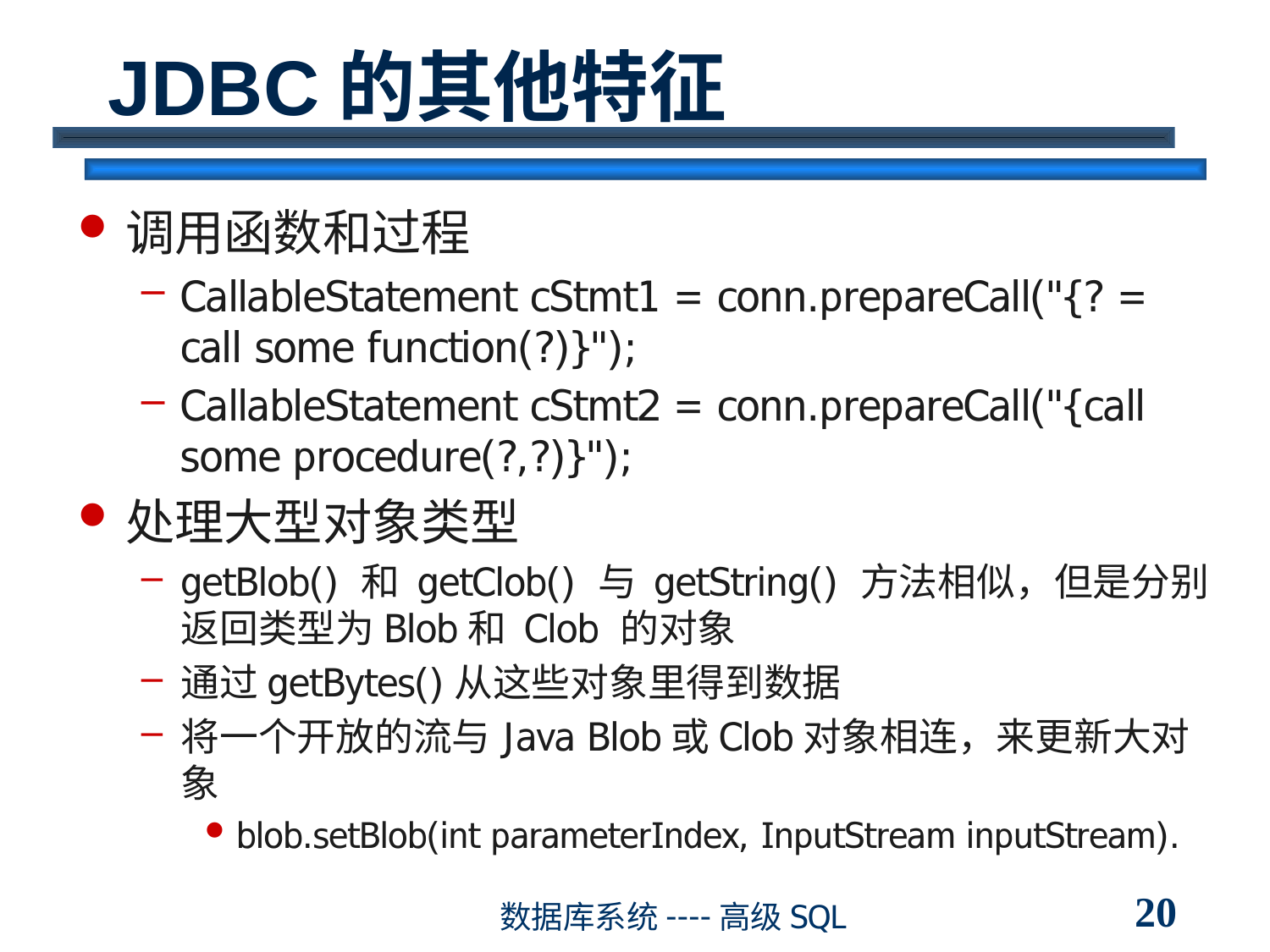

# JDBC的其他特征
调用函数和过程
CallableStatement cStmt1 = conn.prepareCall("{? = call some function(?)}");
CallableStatement cStmt2 = conn.prepareCall("{call some procedure(?,?)}");
处理大型对象类型
getBlob() 和 getClob() 与 getString() 方法相似，但是分别返回类型为Blob和 Clob 的对象
通过getBytes()从这些对象里得到数据
将一个开放的流与Java Blob或Clob对象相连，来更新大对象
blob.setBlob(int parameterIndex, InputStream inputStream).
20
数据库系统----高级SQL